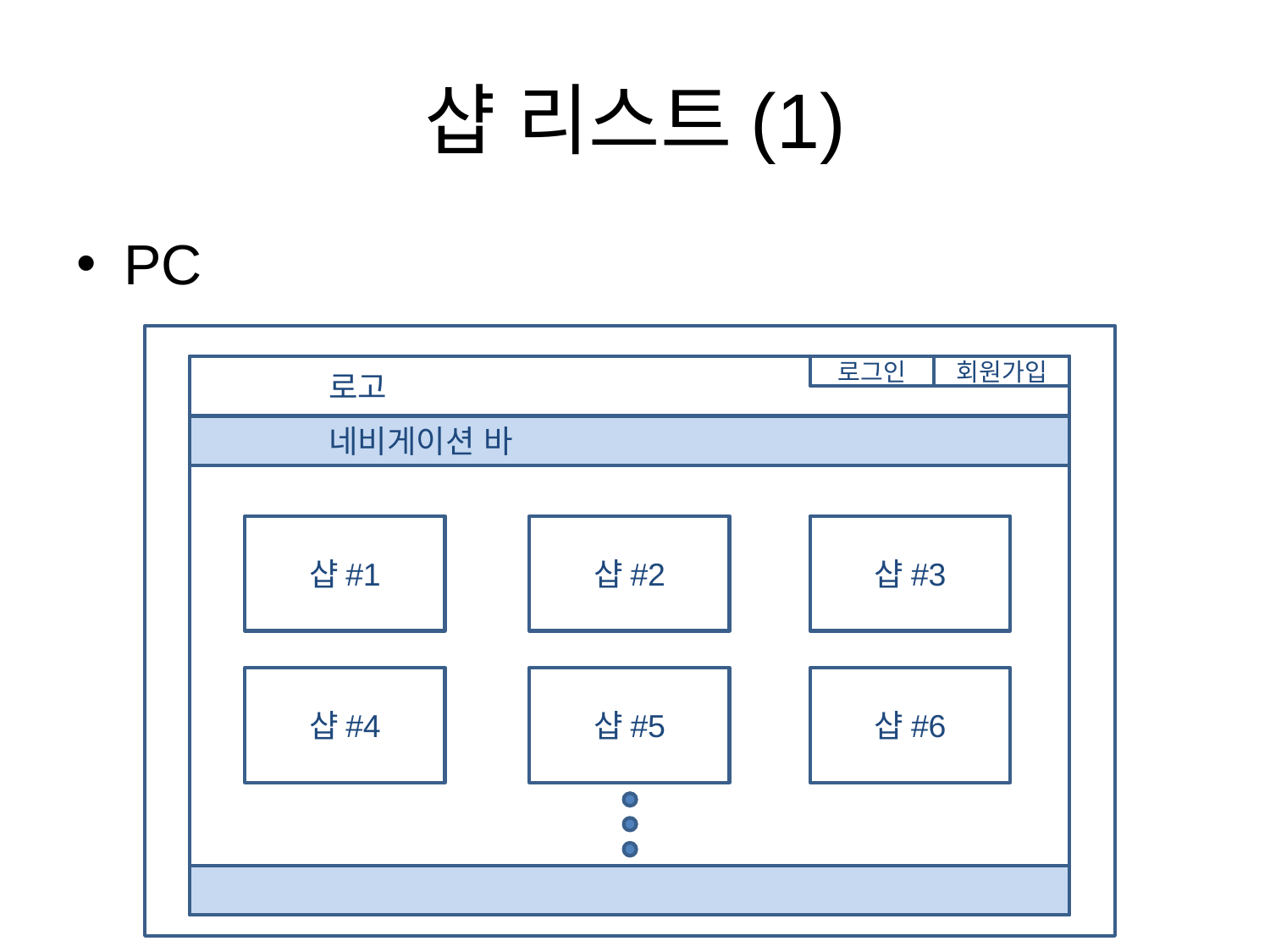

# 샵 리스트(1)
PC

	로고
로그인
회원가입
	네비게이션 바

샵#1
샵#2
샵#3
샵#4
샵#5
샵#6